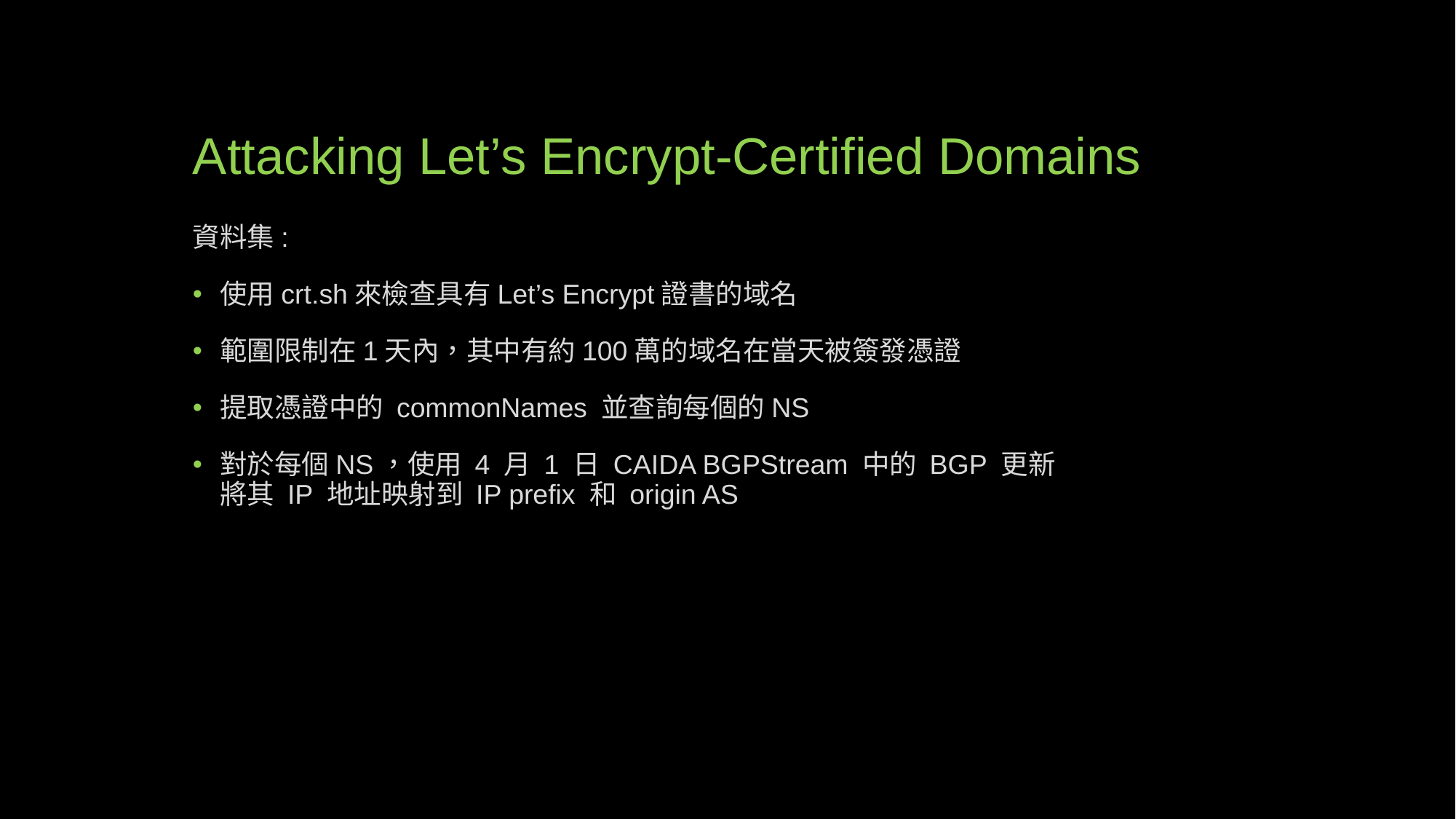

# Attacking Let’s Encrypt-Certified Domains
資料集:
使用crt.sh來檢查具有Let’s Encrypt證書的域名
範圍限制在1天內，其中有約100萬的域名在當天被簽發憑證
提取憑證中的 commonNames 並查詢每個的NS
對於每個NS，使用 4 月 1 日 CAIDA BGPStream 中的 BGP 更新
將其 IP 地址映射到 IP prefix 和 origin AS